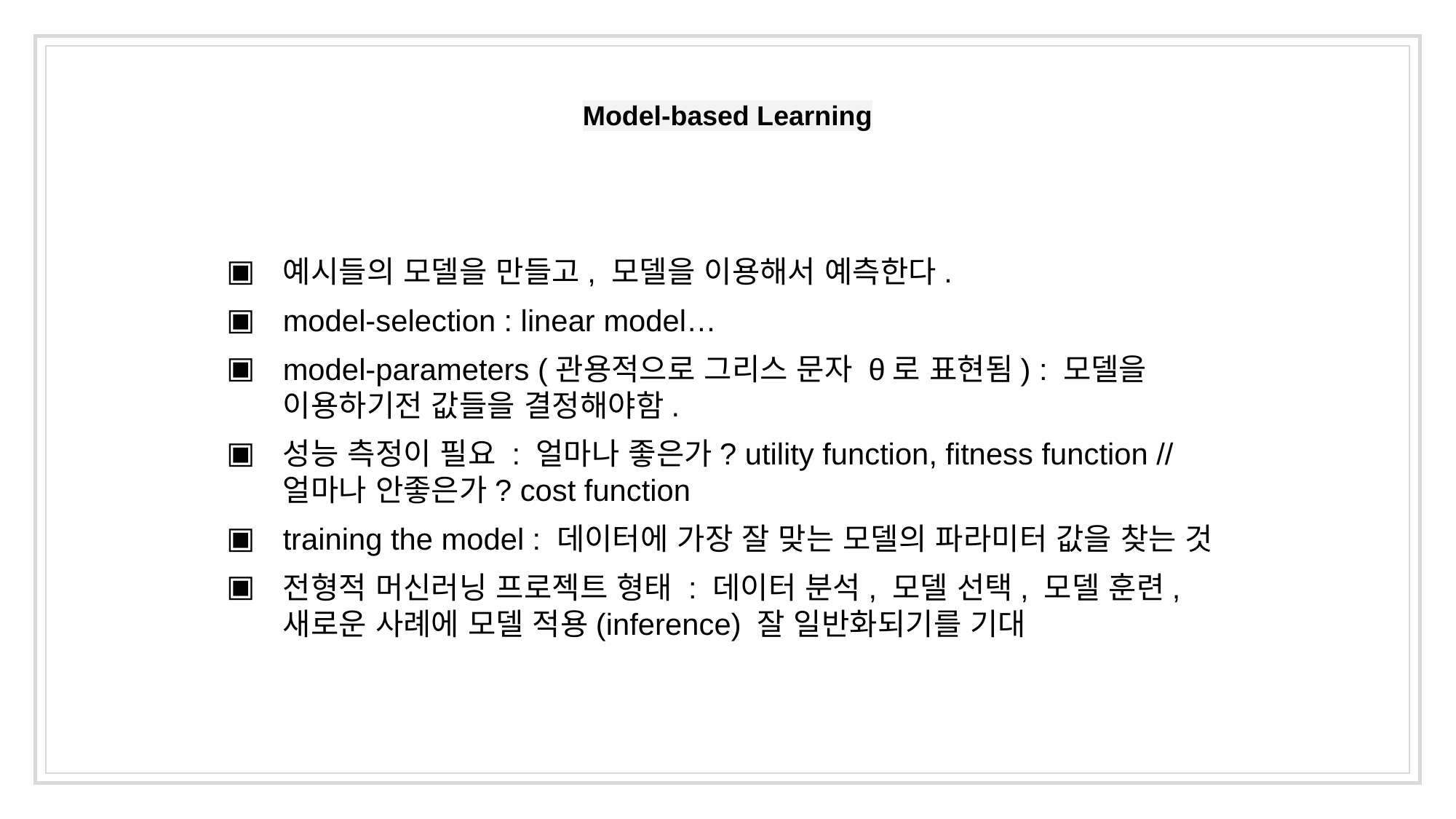

# Model-based Learning
예시들의 모델을 만들고, 모델을 이용해서 예측한다.
model-selection : linear model…
model-parameters (관용적으로 그리스 문자 θ로 표현됨) : 모델을 이용하기전 값들을 결정해야함.
성능 측정이 필요 : 얼마나 좋은가? utility function, fitness function // 얼마나 안좋은가? cost function
training the model : 데이터에 가장 잘 맞는 모델의 파라미터 값을 찾는 것
전형적 머신러닝 프로젝트 형태 : 데이터 분석, 모델 선택, 모델 훈련, 새로운 사례에 모델 적용(inference) 잘 일반화되기를 기대